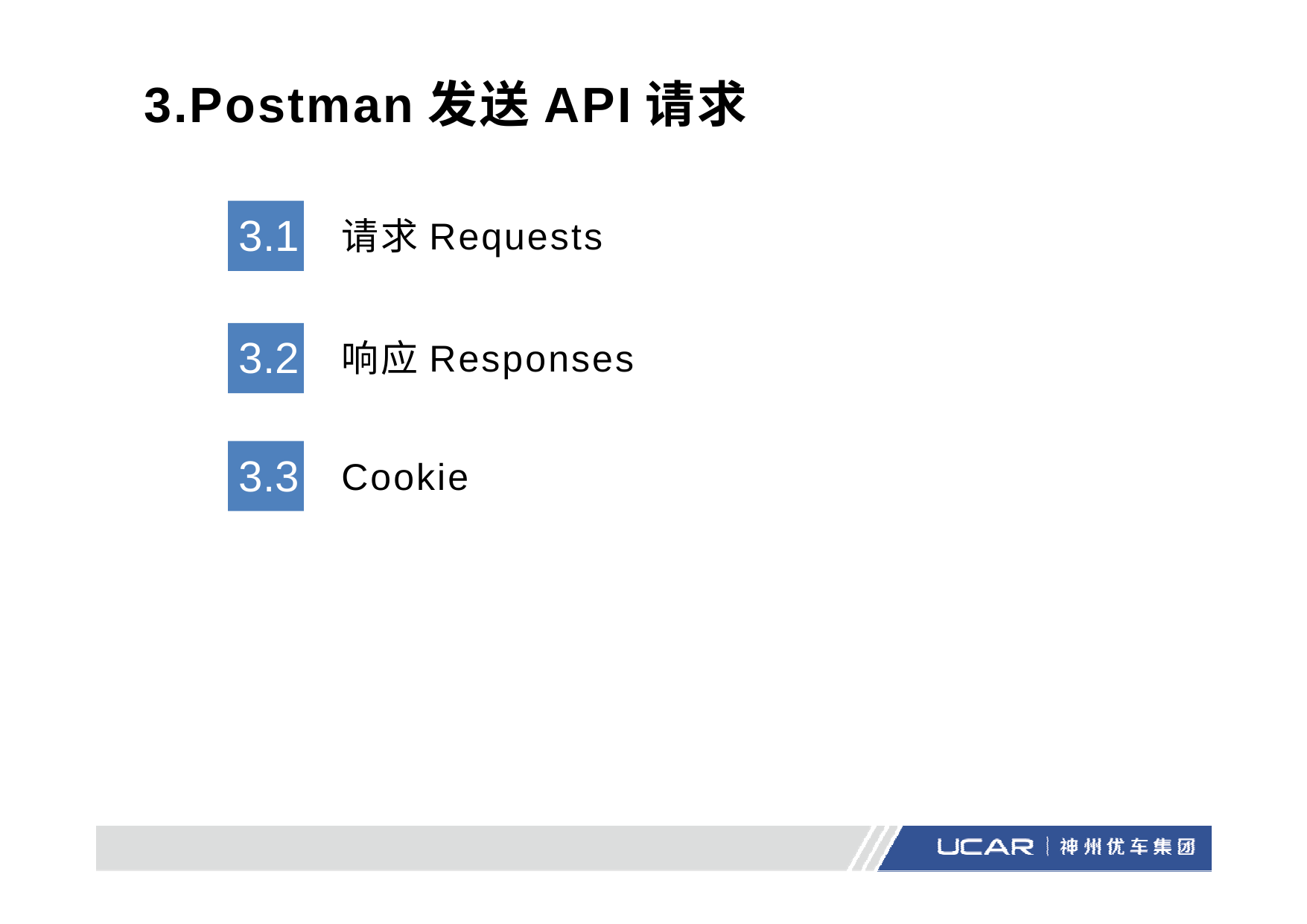

# 3.Postman发送API请求

3.1
请求Requests

3.2
响应Responses

3.3
Cookie